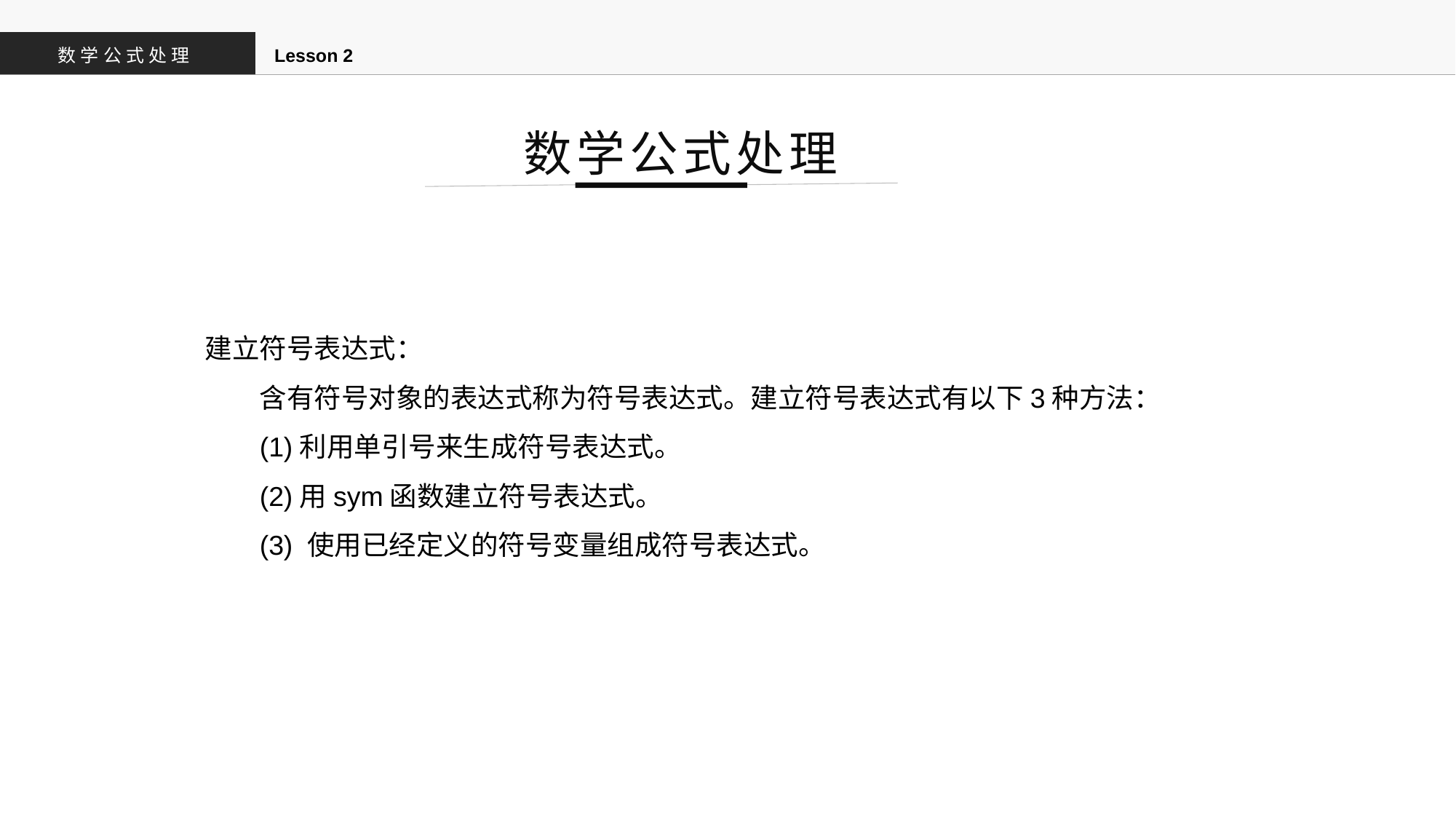

数学公式处理
Lesson 2
数学公式处理

建立符号表达式：
含有符号对象的表达式称为符号表达式。建立符号表达式有以下3种方法：
(1)利用单引号来生成符号表达式。
(2)用sym函数建立符号表达式。
(3) 使用已经定义的符号变量组成符号表达式。